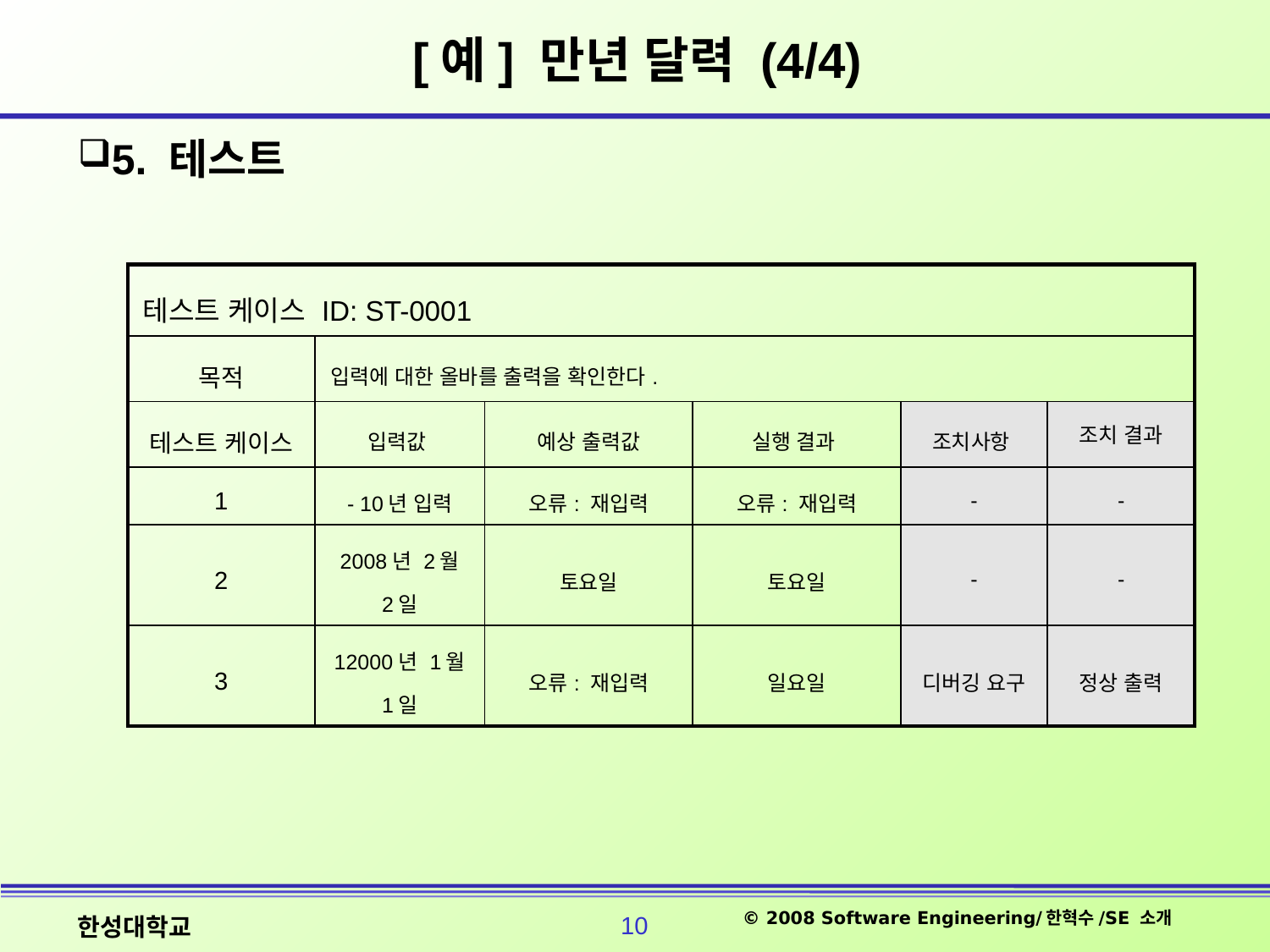

# [예] 만년 달력 (4/4)
5. 테스트

| 테스트 케이스 ID: ST-0001 |  |  |  |  |  |
| --- | --- | --- | --- | --- | --- |
| 목적 | 입력에 대한 올바를 출력을 확인한다. |  |  |  |  |
| 테스트 케이스 | 입력값 | 예상 출력값 | 실행 결과 | 조치사항 | 조치 결과 |
| 1 | - 10년 입력 | 오류: 재입력 | 오류: 재입력 | - | - |
| 2 | 2008년 2월 2일 | 토요일 | 토요일 | - | - |
| 3 | 12000년 1월 1일 | 오류: 재입력 | 일요일 | 디버깅 요구 | 정상 출력 |
© 2008 Software Engineering/한혁수/SE 소개